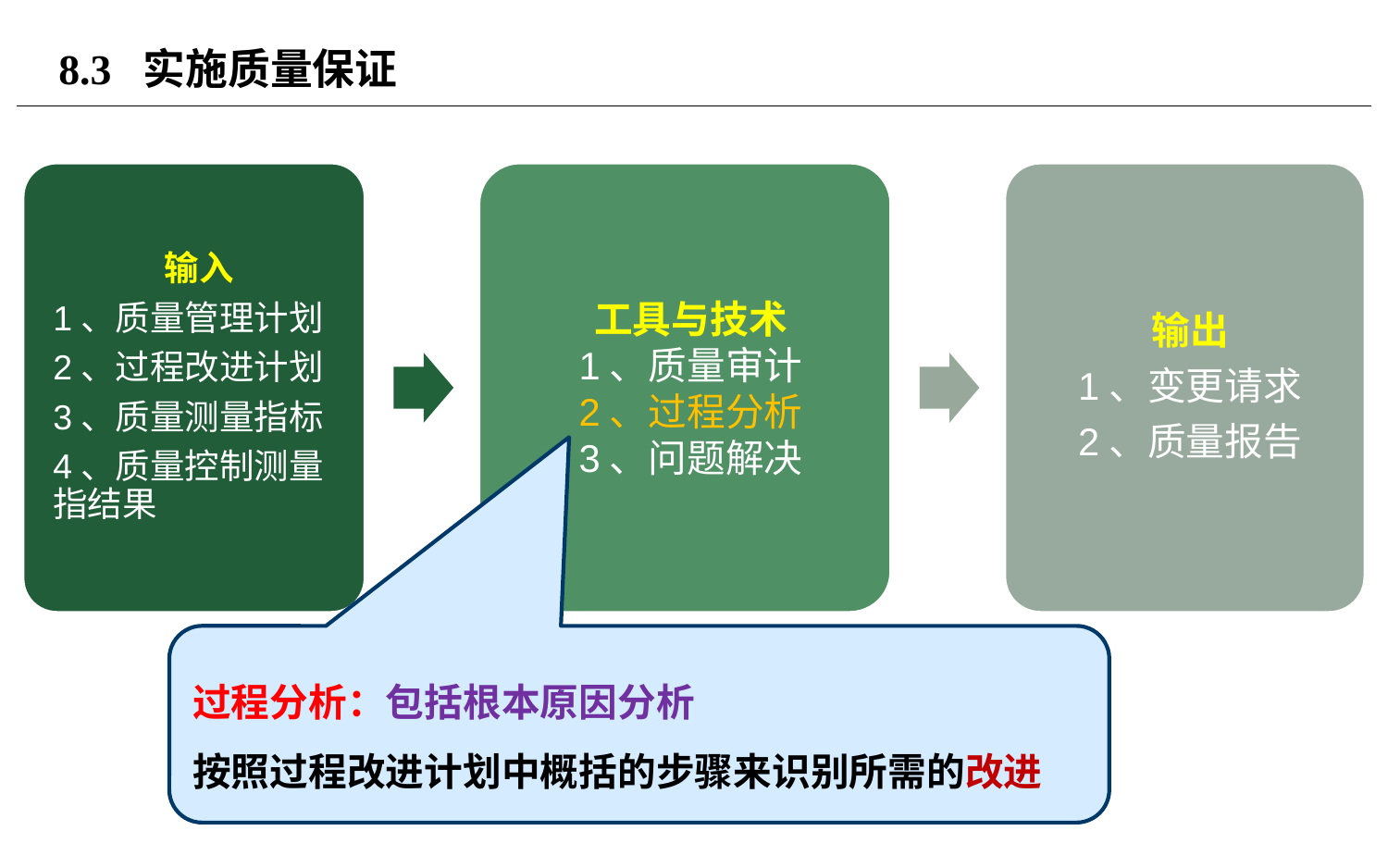

# 8.3  实施质量保证
输入
1、质量管理计划
2、过程改进计划
3、质量测量指标
4、质量控制测量指结果

工具与技术
1、质量审计
2、过程分析
3、问题解决

输出
1、变更请求
2、质量报告

过程分析：包括根本原因分析
按照过程改进计划中概括的步骤来识别所需的改进